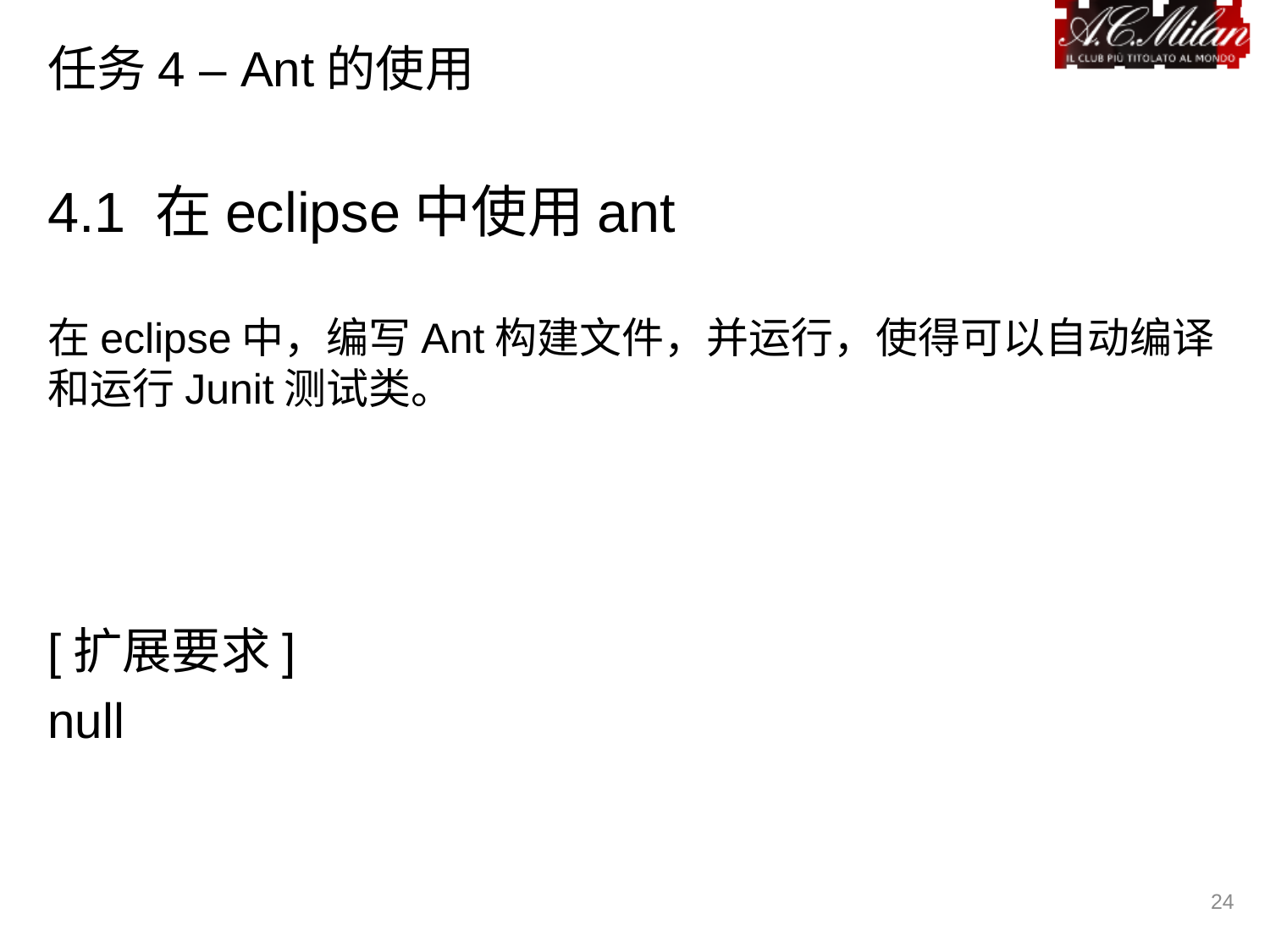

# 任务4 – Ant的使用
4.1 在eclipse中使用ant

在eclipse中，编写Ant构建文件，并运行，使得可以自动编译和运行Junit测试类。

[扩展要求]
null
24